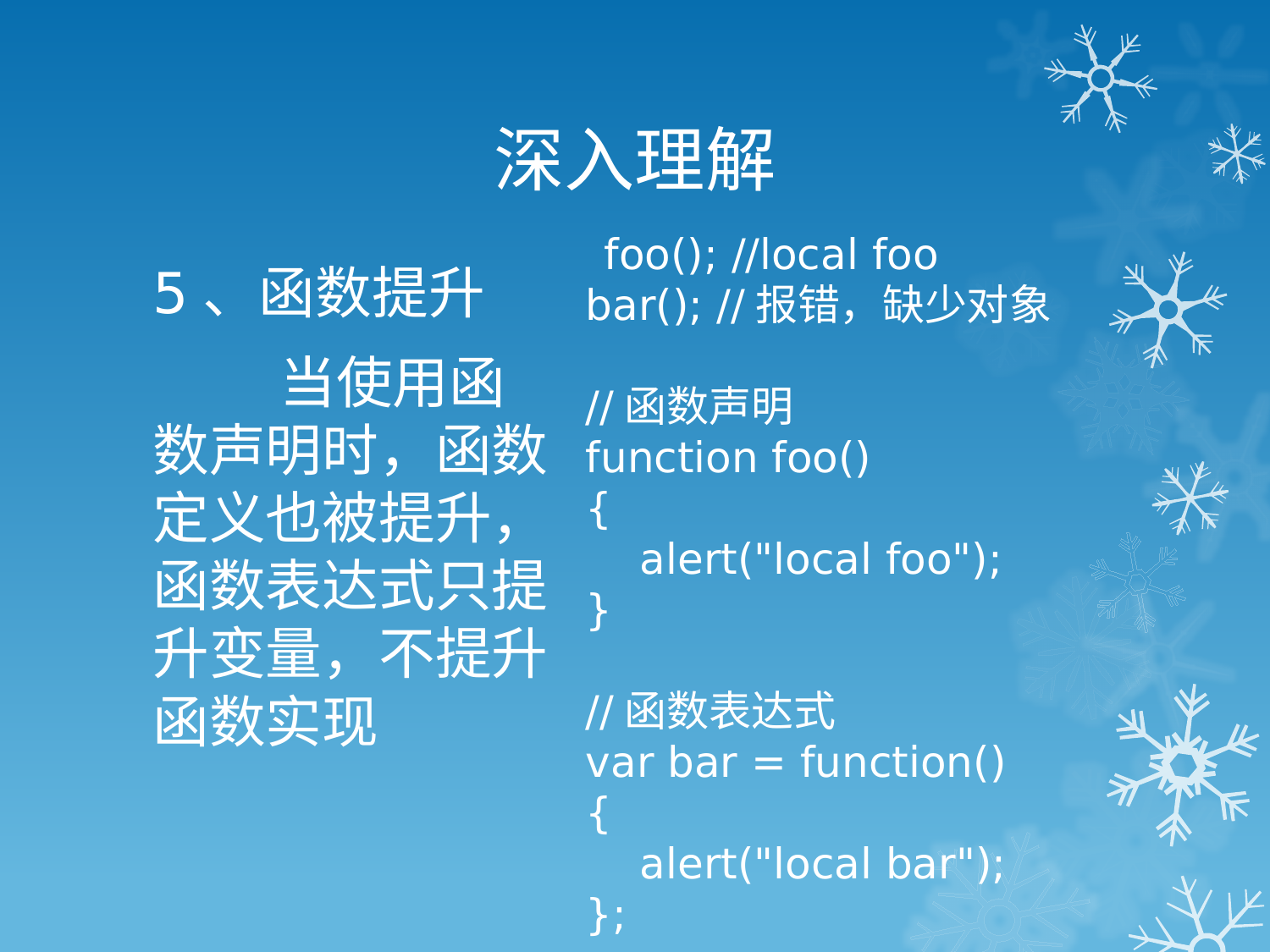

# 深入理解
  	foo(); //local foo
        bar(); //报错，缺少对象

        //函数声明
        function foo()
        {
            alert("local foo");
        }

        //函数表达式
        var bar = function()
        {
            alert("local bar");
        };
5、函数提升
	当使用函数声明时，函数定义也被提升，函数表达式只提升变量，不提升函数实现